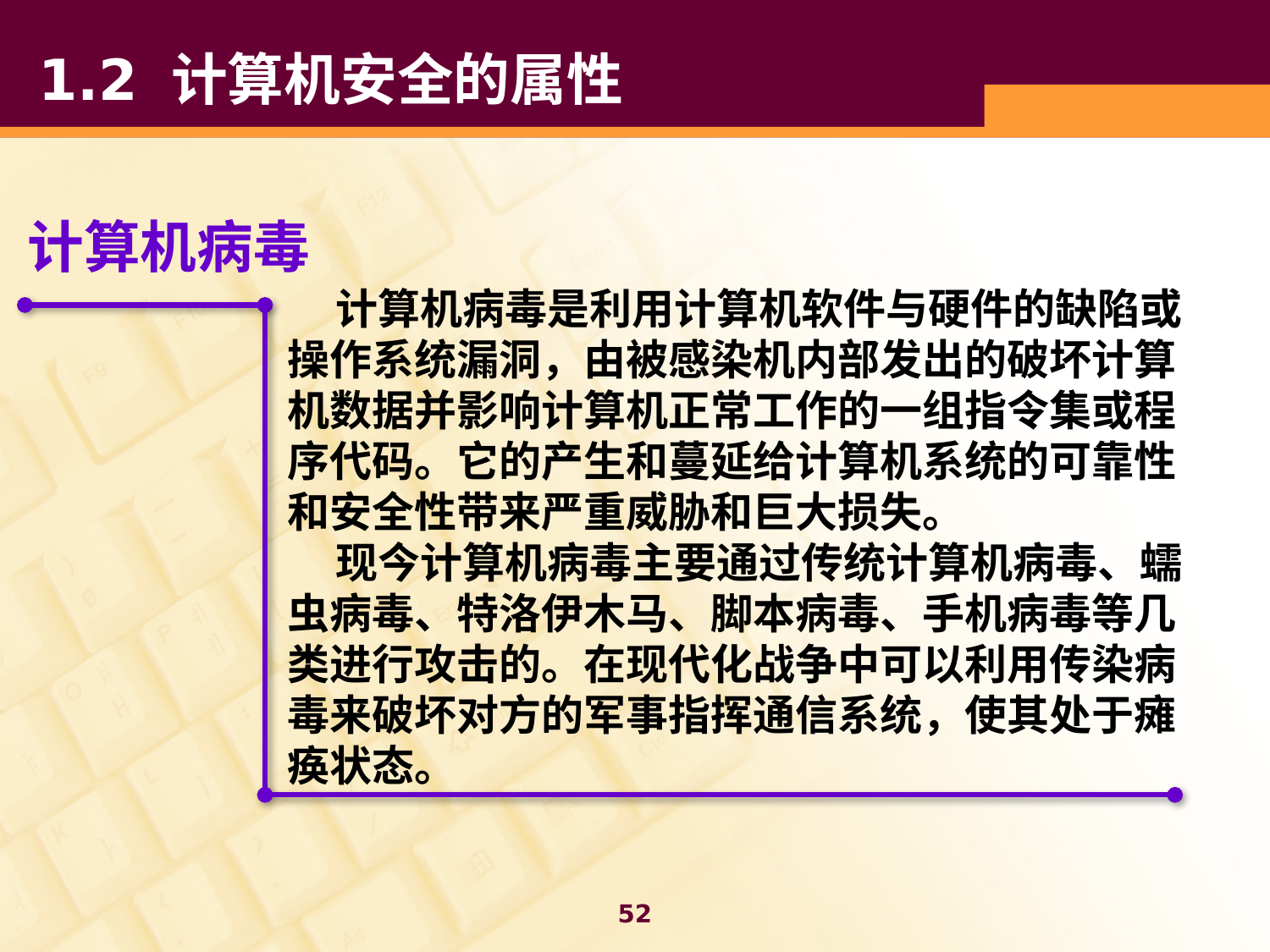

# 1.2 计算机安全的属性

计算机病毒
    计算机病毒是利用计算机软件与硬件的缺陷或操作系统漏洞，由被感染机内部发出的破坏计算机数据并影响计算机正常工作的一组指令集或程序代码。它的产生和蔓延给计算机系统的可靠性和安全性带来严重威胁和巨大损失。
    现今计算机病毒主要通过传统计算机病毒、蠕虫病毒、特洛伊木马、脚本病毒、手机病毒等几类进行攻击的。在现代化战争中可以利用传染病毒来破坏对方的军事指挥通信系统，使其处于瘫痪状态。